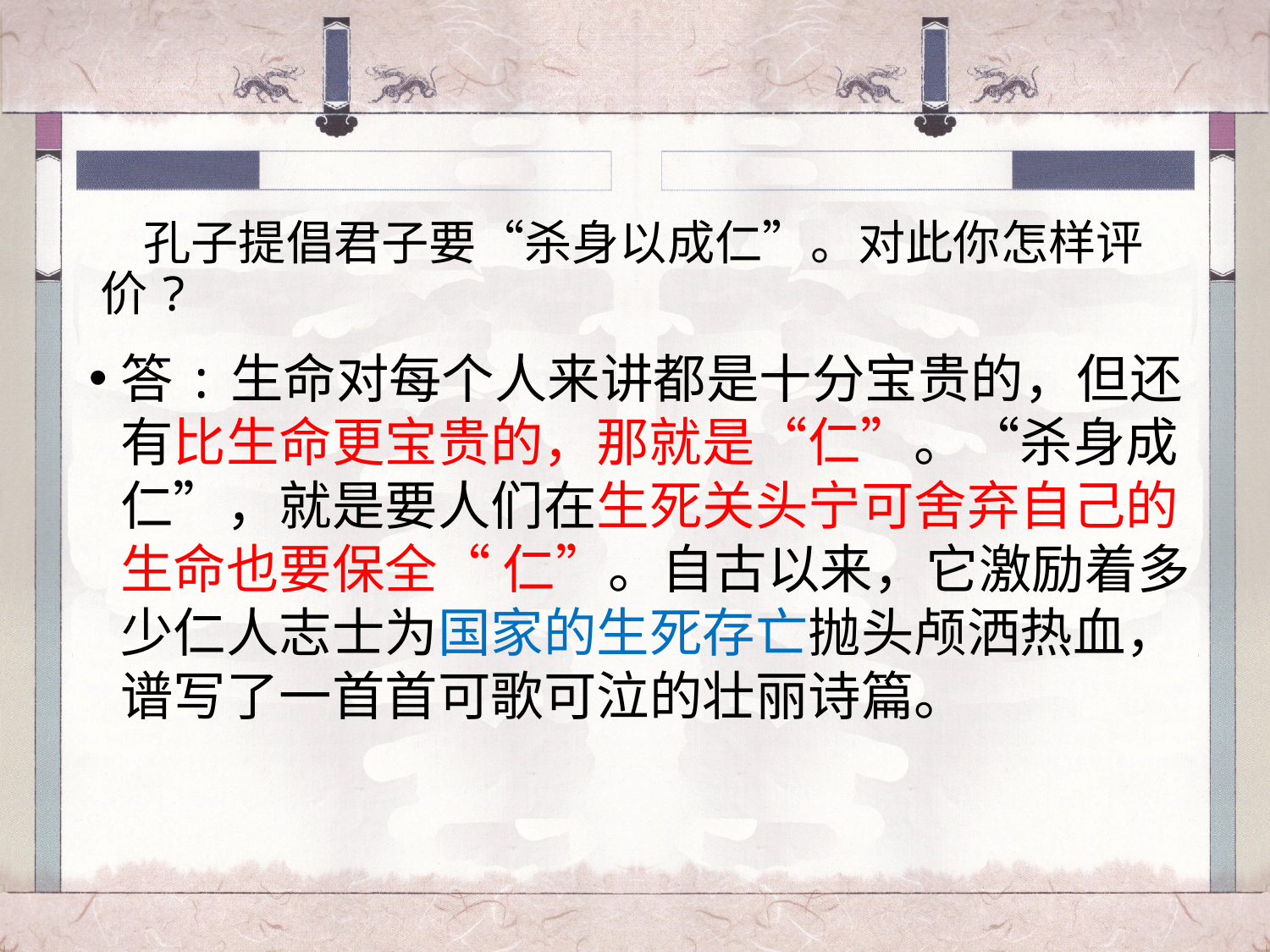

# 孔子提倡君子要“杀身以成仁”。对此你怎样评价?
答:生命对每个人来讲都是十分宝贵的，但还有比生命更宝贵的，那就是“仁”。“杀身成仁”，就是要人们在生死关头宁可舍弃自己的生命也要保全“ 仁”。自古以来，它激励着多少仁人志士为国家的生死存亡抛头颅洒热血，谱写了一首首可歌可泣的壮丽诗篇。